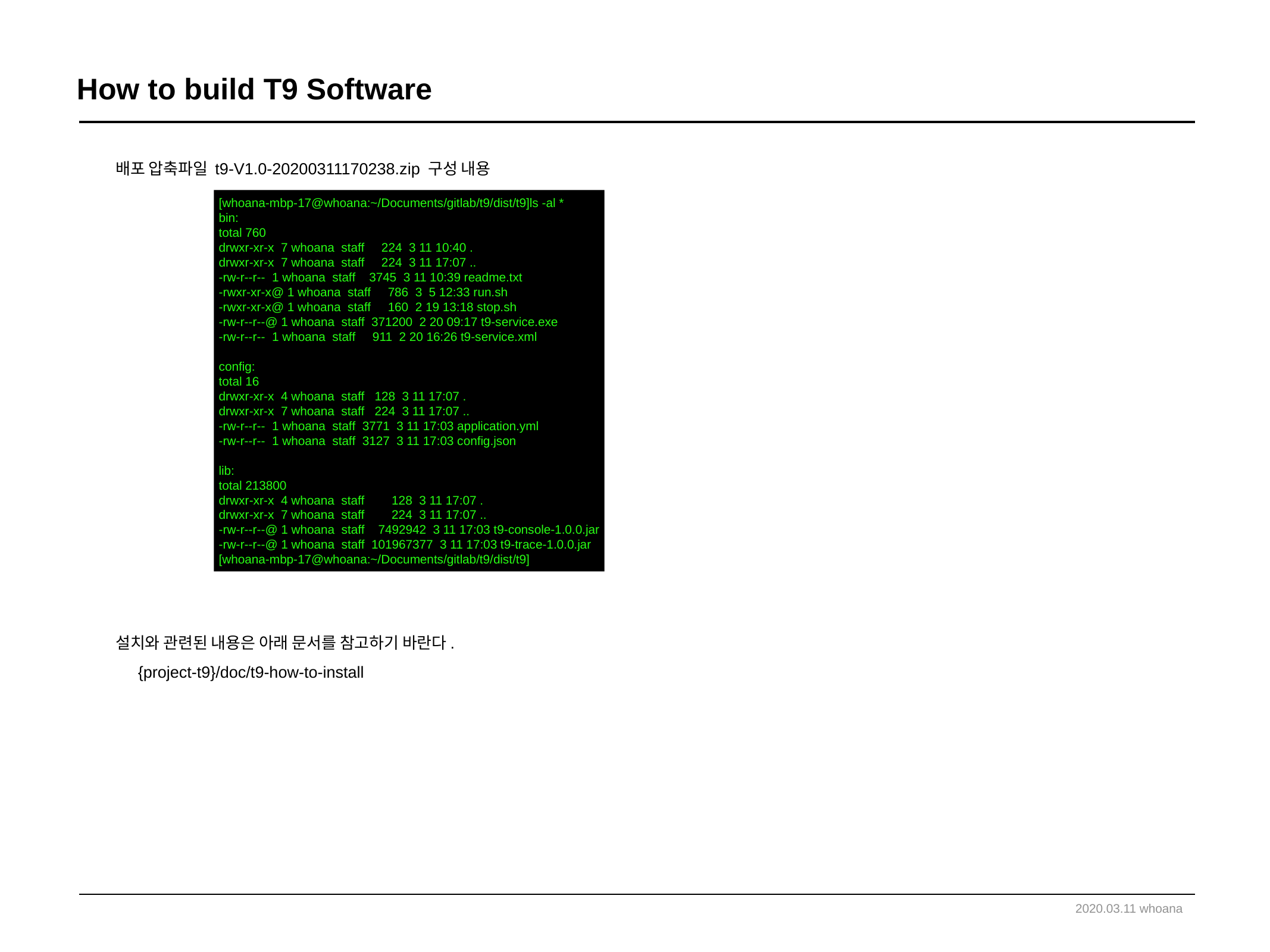

How to build T9 Software

배포 압축파일 t9-V1.0-20200311170238.zip 구성 내용
[whoana-mbp-17@whoana:~/Documents/gitlab/t9/dist/t9]ls -al *
bin:
total 760
drwxr-xr-x  7 whoana  staff     224  3 11 10:40 .
drwxr-xr-x  7 whoana  staff     224  3 11 17:07 ..
-rw-r--r--  1 whoana  staff    3745  3 11 10:39 readme.txt
-rwxr-xr-x@ 1 whoana  staff     786  3  5 12:33 run.sh
-rwxr-xr-x@ 1 whoana  staff     160  2 19 13:18 stop.sh
-rw-r--r--@ 1 whoana  staff  371200  2 20 09:17 t9-service.exe
-rw-r--r--  1 whoana  staff     911  2 20 16:26 t9-service.xml

config:
total 16
drwxr-xr-x  4 whoana  staff   128  3 11 17:07 .
drwxr-xr-x  7 whoana  staff   224  3 11 17:07 ..
-rw-r--r--  1 whoana  staff  3771  3 11 17:03 application.yml
-rw-r--r--  1 whoana  staff  3127  3 11 17:03 config.json

lib:
total 213800
drwxr-xr-x  4 whoana  staff        128  3 11 17:07 .
drwxr-xr-x  7 whoana  staff        224  3 11 17:07 ..
-rw-r--r--@ 1 whoana  staff    7492942  3 11 17:03 t9-console-1.0.0.jar
-rw-r--r--@ 1 whoana  staff  101967377  3 11 17:03 t9-trace-1.0.0.jar
[whoana-mbp-17@whoana:~/Documents/gitlab/t9/dist/t9]

설치와 관련된 내용은 아래 문서를 참고하기 바란다.
{project-t9}/doc/t9-how-to-install
배포파일

2020.03.11 whoana